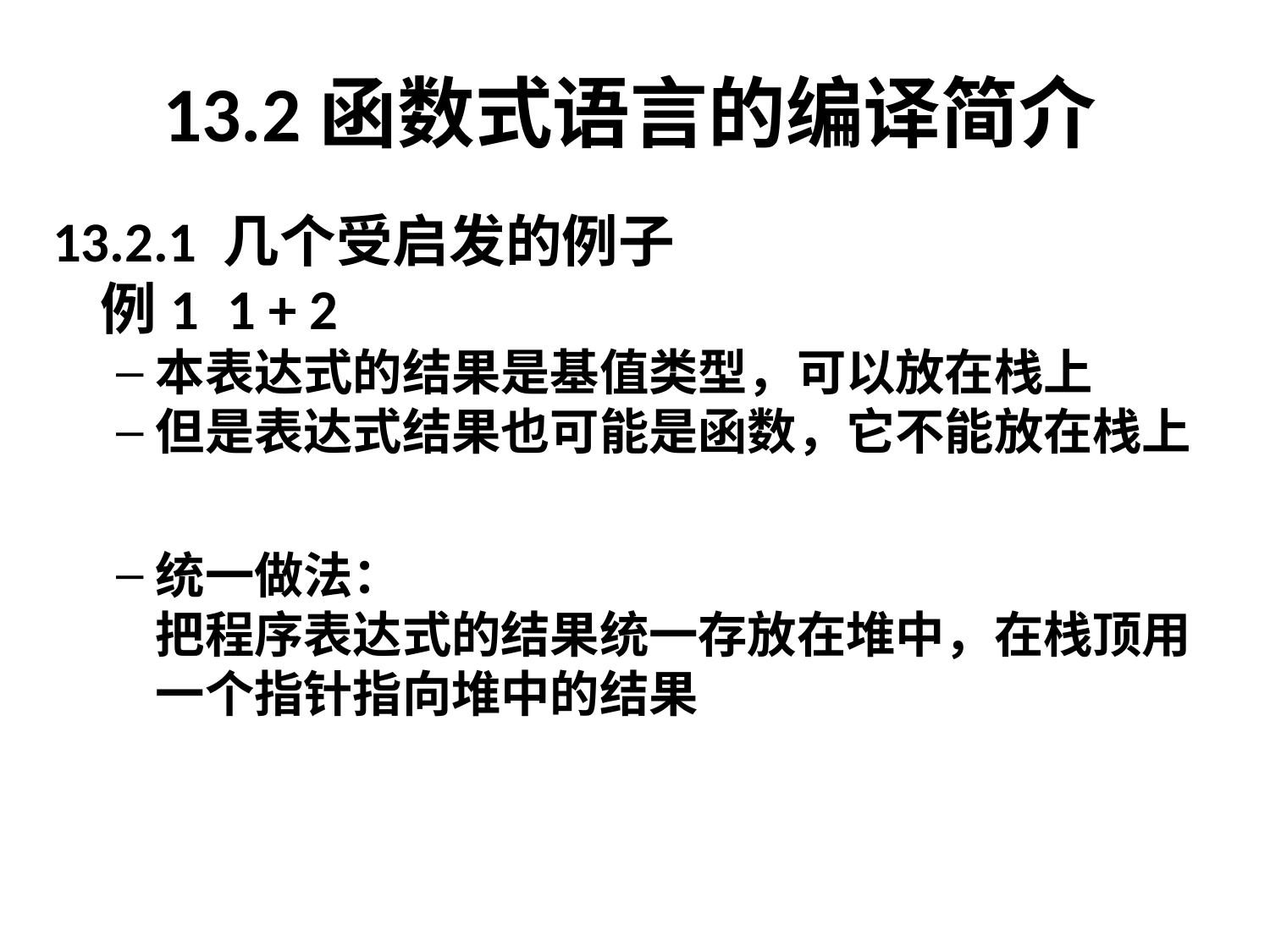

# 13.2函数式语言的编译简介
13.2.1 几个受启发的例子
	例1	1 + 2
本表达式的结果是基值类型，可以放在栈上
但是表达式结果也可能是函数，它不能放在栈上

统一做法：
	把程序表达式的结果统一存放在堆中，在栈顶用一个指针指向堆中的结果